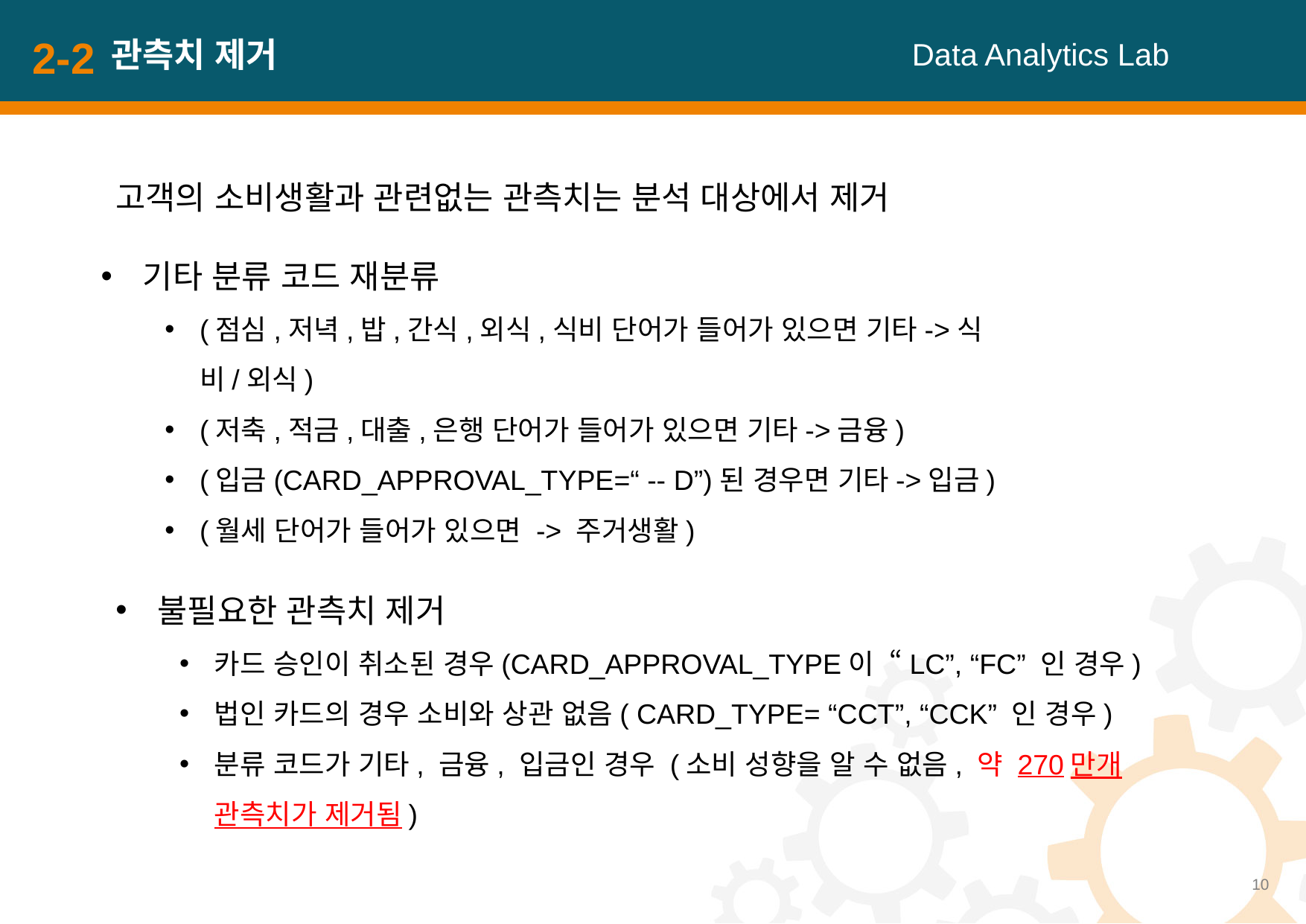

Data Analytics Lab
2-2
관측치 제거
고객의 소비생활과 관련없는 관측치는 분석 대상에서 제거
기타 분류 코드 재분류
(점심,저녁,밥,간식,외식,식비 단어가 들어가 있으면 기타->식비/외식)
(저축,적금,대출,은행 단어가 들어가 있으면 기타->금융)
(입금(CARD_APPROVAL_TYPE=“ -- D”)된 경우면 기타->입금)
(월세 단어가 들어가 있으면 -> 주거생활)

불필요한 관측치 제거
카드 승인이 취소된 경우(CARD_APPROVAL_TYPE이  “LC”, “FC” 인 경우)
법인 카드의 경우 소비와 상관 없음( CARD_TYPE= “CCT”, “CCK” 인 경우)
분류 코드가 기타, 금융, 입금인 경우 (소비 성향을 알 수 없음, 약 270만개 관측치가 제거됨)

10